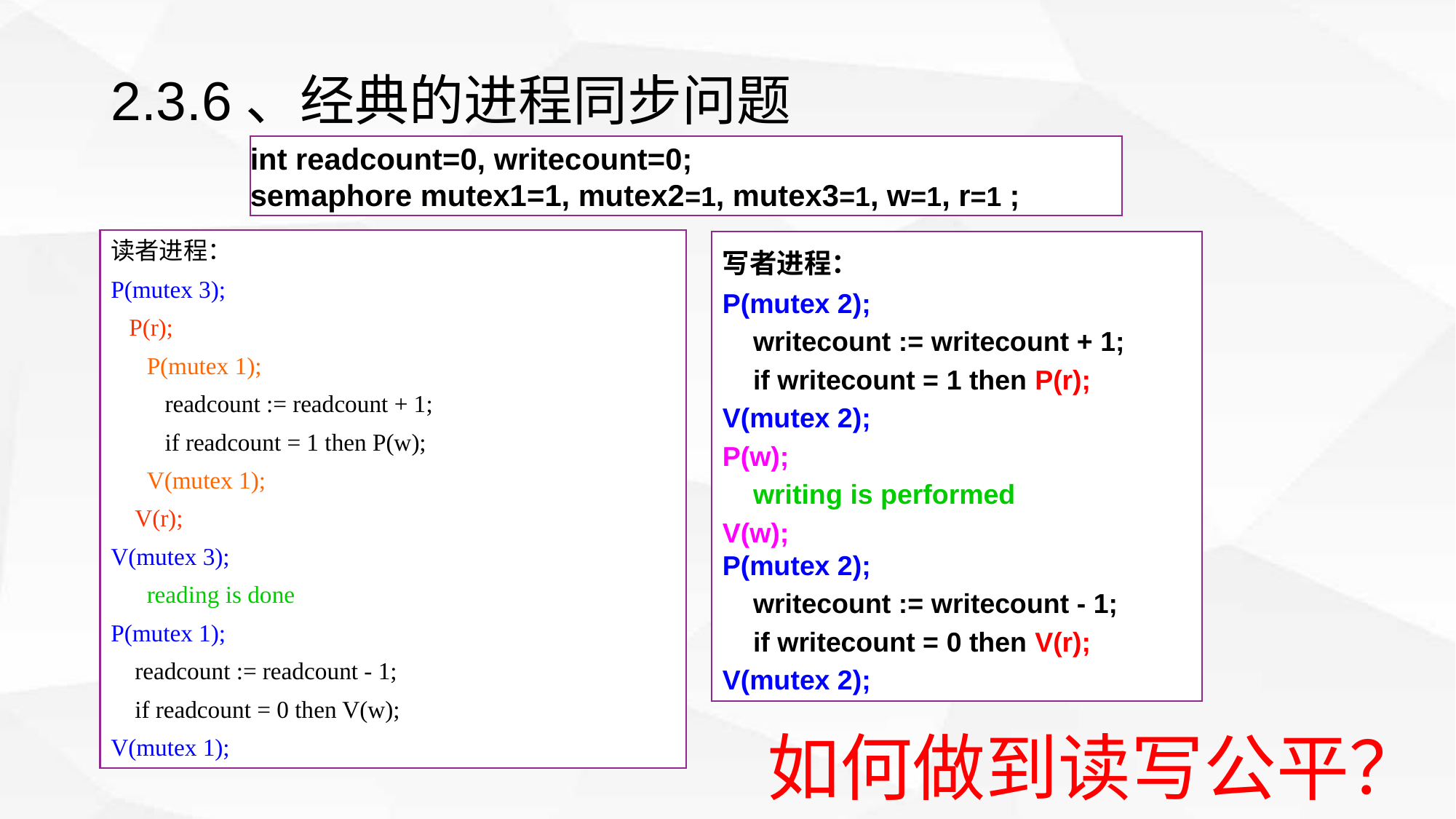

# 2.3.6、经典的进程同步问题
int readcount=0, writecount=0;
semaphore mutex1=1, mutex2=1, mutex3=1, w=1, r=1 ;
读者进程：
P(mutex 3);
   P(r);
      P(mutex 1);
         readcount := readcount + 1;
         if readcount = 1 then P(w);
      V(mutex 1);
    V(r);
V(mutex 3);
      reading is done
P(mutex 1);
    readcount := readcount - 1;
    if readcount = 0 then V(w);
V(mutex 1);
写者进程：
P(mutex 2);
    writecount := writecount + 1;
    if writecount = 1 then P(r);
V(mutex 2);
P(w);
    writing is performed
V(w);
P(mutex 2);
    writecount := writecount - 1;
    if writecount = 0 then V(r);
V(mutex 2);
如何做到读写公平？